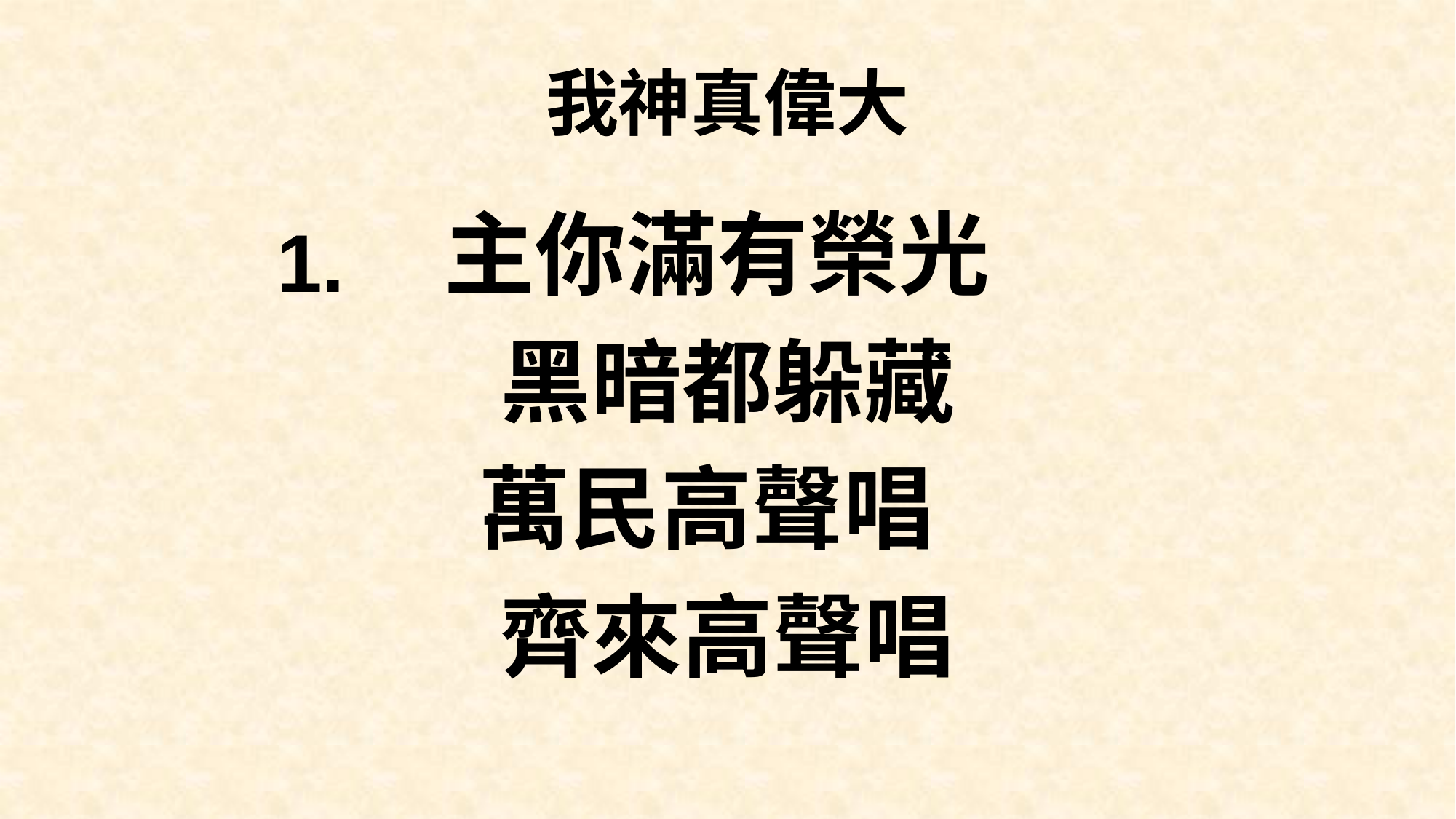

# 我神真偉大
主你滿有榮光
黑暗都躲藏
萬民高聲唱
齊來高聲唱
1.